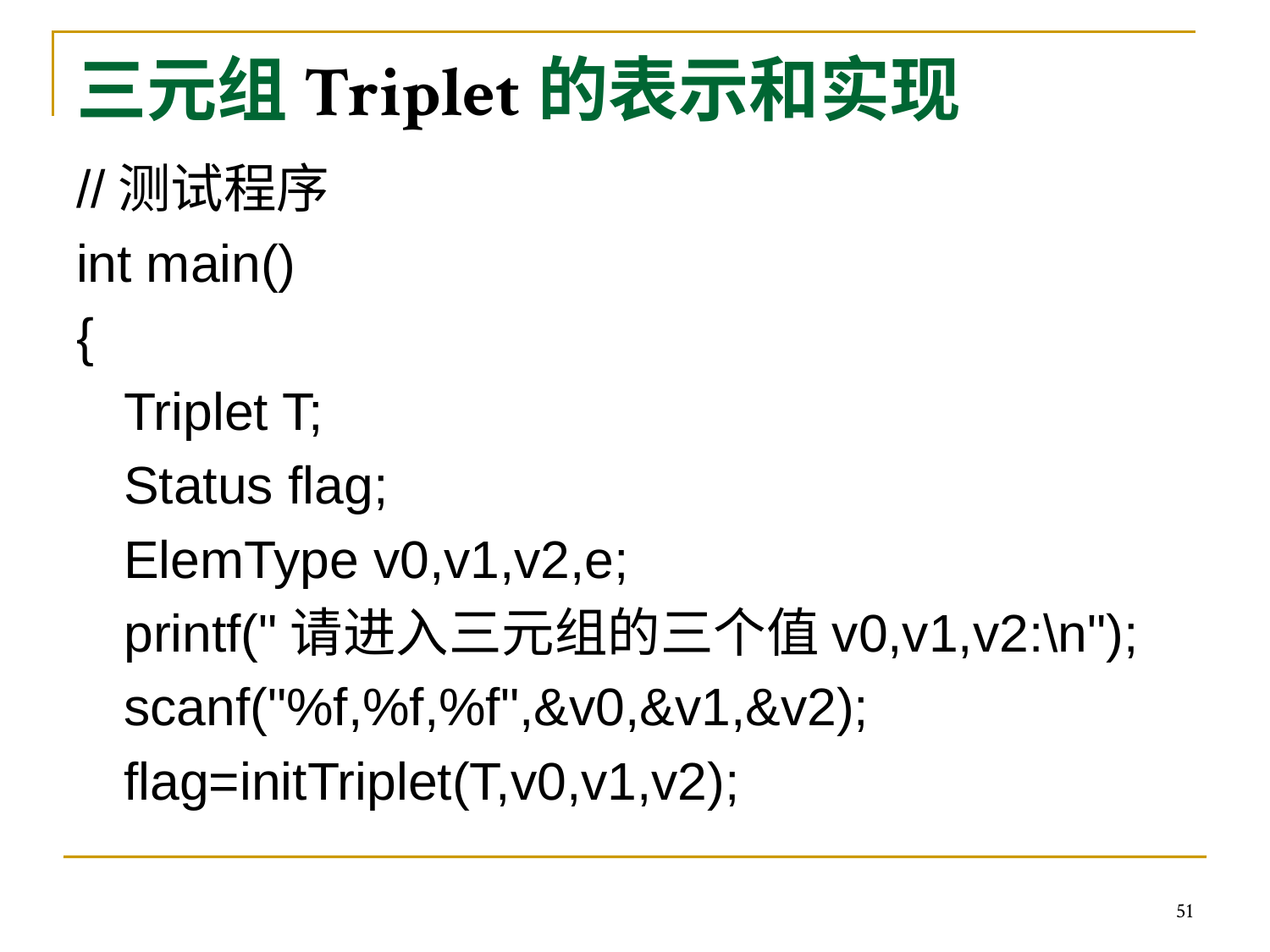

# 三元组Triplet的表示和实现
//测试程序
int main()
{
	Triplet T;
	Status flag;
	ElemType v0,v1,v2,e;
	printf("请进入三元组的三个值v0,v1,v2:\n");
	scanf("%f,%f,%f",&v0,&v1,&v2);
	flag=initTriplet(T,v0,v1,v2);

51